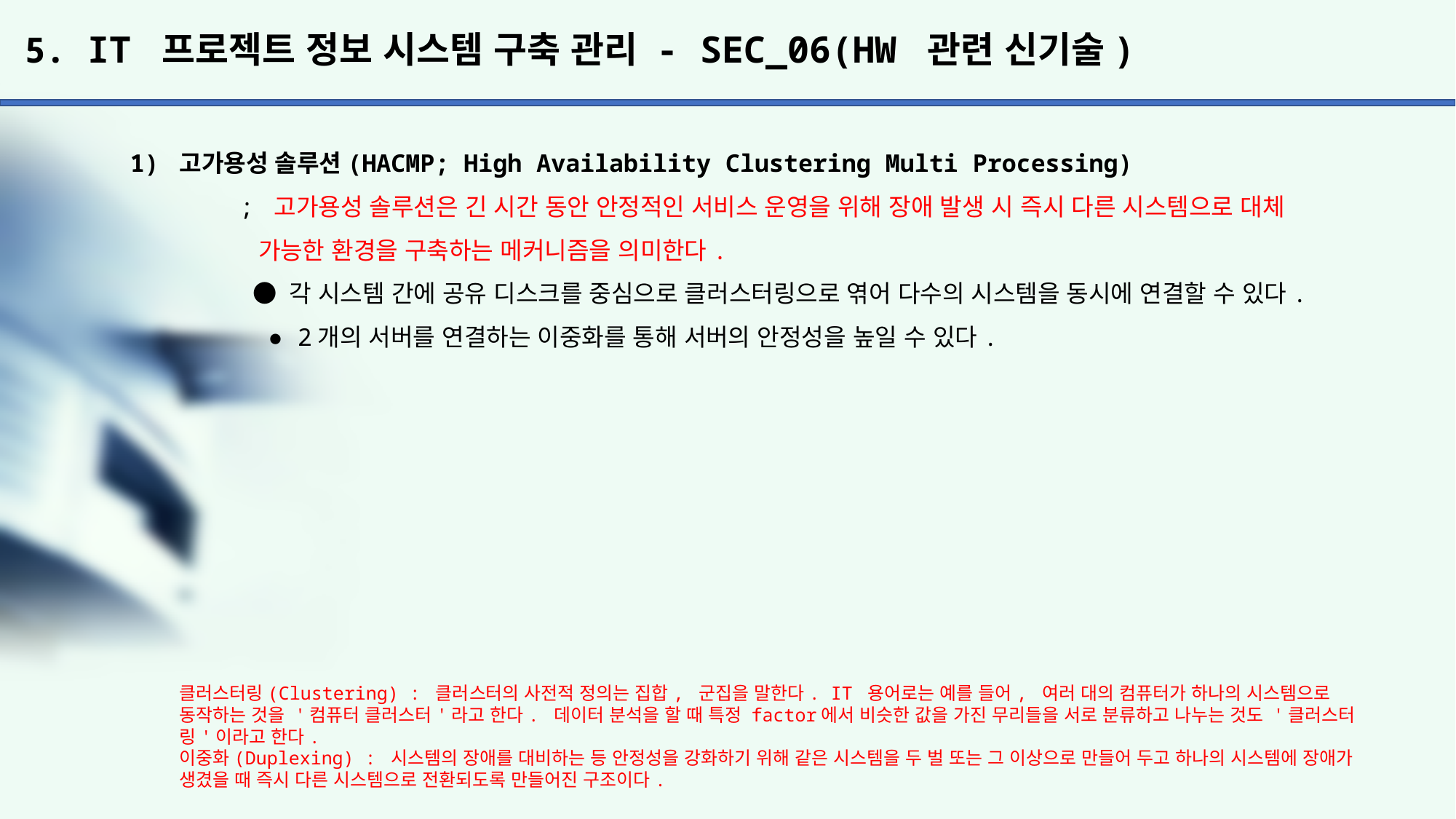

# 5. IT 프로젝트 정보 시스템 구축 관리 - SEC_06(HW 관련 신기술)
1) 고가용성 솔루션(HACMP; High Availability Clustering Multi Processing)
	; 고가용성 솔루션은 긴 시간 동안 안정적인 서비스 운영을 위해 장애 발생 시 즉시 다른 시스템으로 대체
	  가능한 환경을 구축하는 메커니즘을 의미한다.
	  ● 각 시스템 간에 공유 디스크를 중심으로 클러스터링으로 엮어 다수의 시스템을 동시에 연결할 수 있다.
	  ● 2개의 서버를 연결하는 이중화를 통해 서버의 안정성을 높일 수 있다.
클러스터링(Clustering) : 클러스터의 사전적 정의는 집합, 군집을 말한다. IT 용어로는 예를 들어, 여러 대의 컴퓨터가 하나의 시스템으로 동작하는 것을 '컴퓨터 클러스터'라고 한다. 데이터 분석을 할 때 특정 factor에서 비슷한 값을 가진 무리들을 서로 분류하고 나누는 것도 '클러스터링'이라고 한다.
이중화(Duplexing) : 시스템의 장애를 대비하는 등 안정성을 강화하기 위해 같은 시스템을 두 벌 또는 그 이상으로 만들어 두고 하나의 시스템에 장애가 생겼을 때 즉시 다른 시스템으로 전환되도록 만들어진 구조이다.